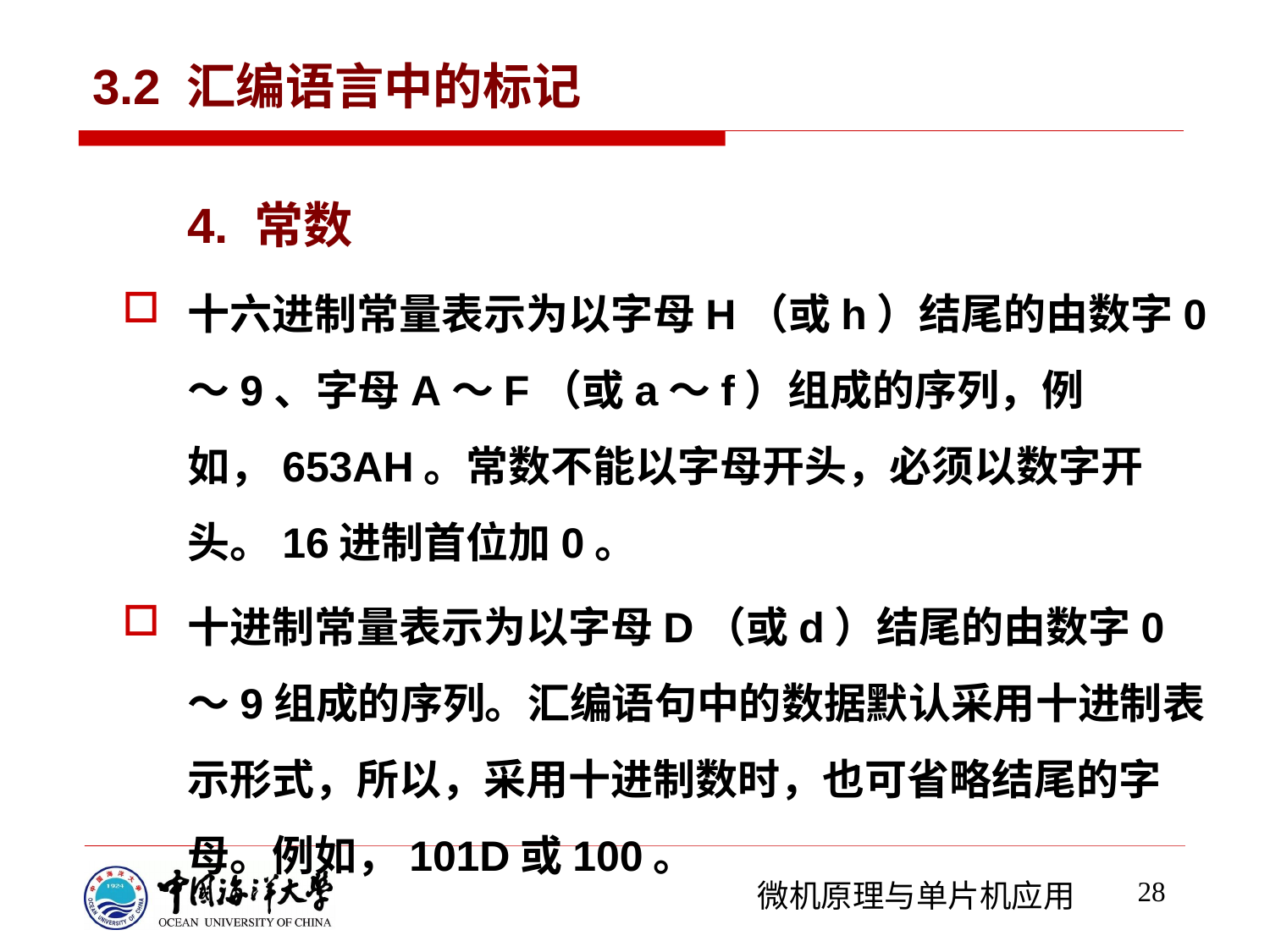

# 3.2 汇编语言中的标记
4. 常数
十六进制常量表示为以字母H（或h）结尾的由数字0～9、字母A～F（或a～f）组成的序列，例如，653AH。常数不能以字母开头，必须以数字开头。16进制首位加0。
十进制常量表示为以字母D（或d）结尾的由数字0～9组成的序列。汇编语句中的数据默认采用十进制表示形式，所以，采用十进制数时，也可省略结尾的字母。例如，101D或100。
28